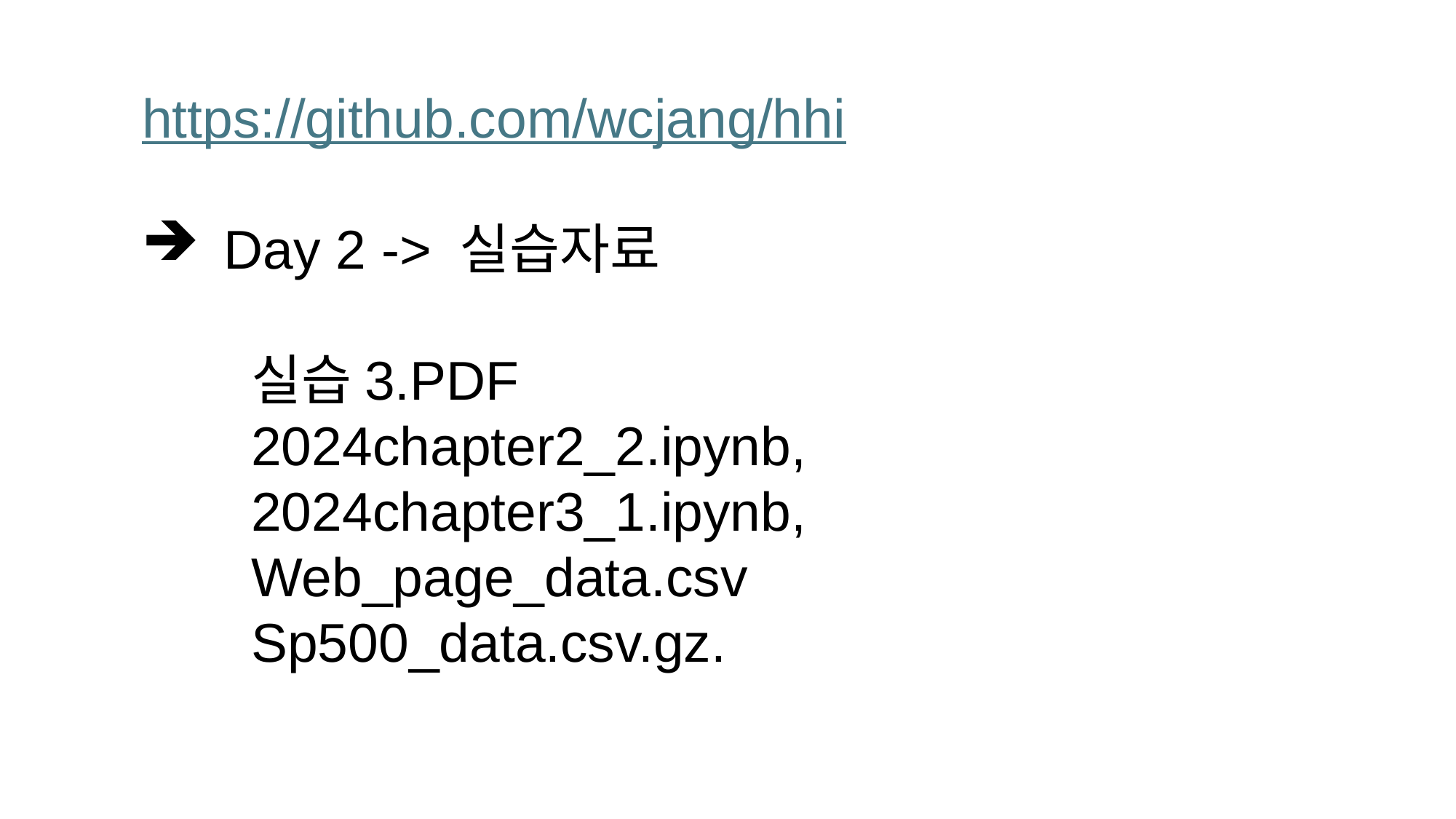

https://github.com/wcjang/hhi

Day 2 -> 실습자료

	실습3.PDF
2024chapter2_2.ipynb,
2024chapter3_1.ipynb,
Web_page_data.csv
Sp500_data.csv.gz.